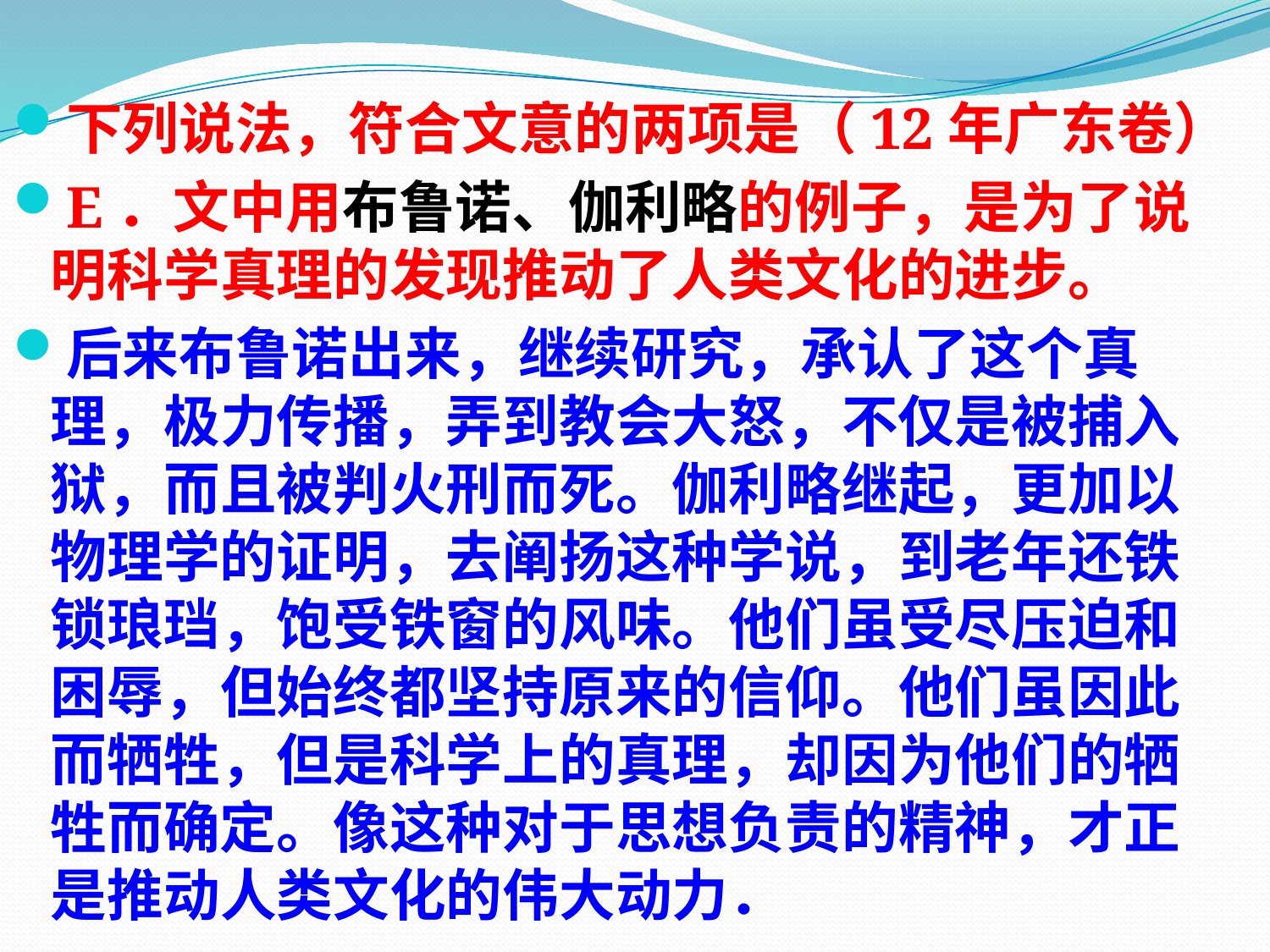

下列说法，符合文意的两项是（12年广东卷）
E．文中用布鲁诺、伽利略的例子，是为了说明科学真理的发现推动了人类文化的进步。
后来布鲁诺出来，继续研究，承认了这个真理，极力传播，弄到教会大怒，不仅是被捕入狱，而且被判火刑而死。伽利略继起，更加以物理学的证明，去阐扬这种学说，到老年还铁锁琅珰，饱受铁窗的风味。他们虽受尽压迫和困辱，但始终都坚持原来的信仰。他们虽因此而牺牲，但是科学上的真理，却因为他们的牺牲而确定。像这种对于思想负责的精神，才正是推动人类文化的伟大动力．